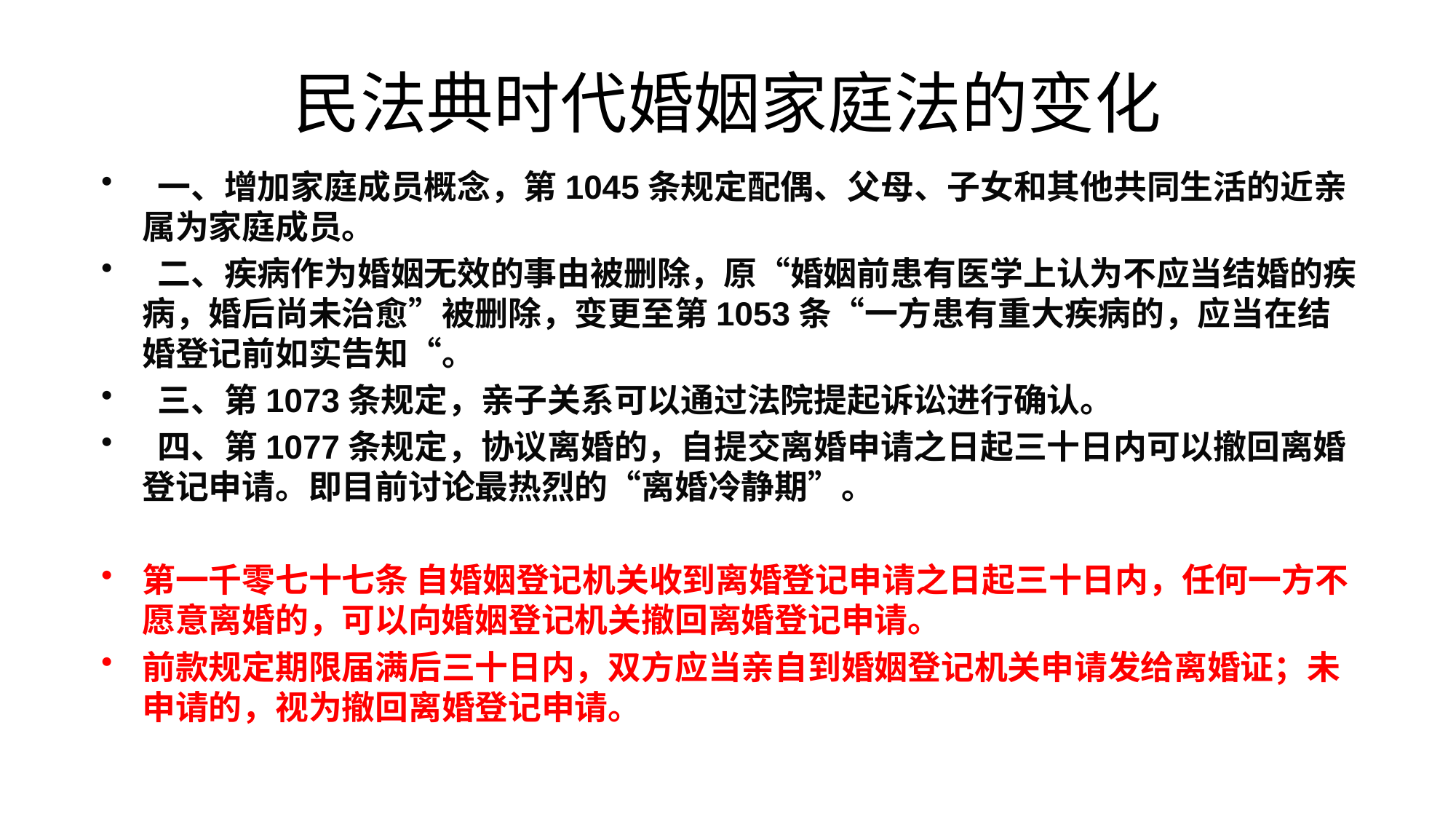

# 民法典时代婚姻家庭法的变化
 一、增加家庭成员概念，第1045条规定配偶、父母、子女和其他共同生活的近亲属为家庭成员。
 二、疾病作为婚姻无效的事由被删除，原“婚姻前患有医学上认为不应当结婚的疾病，婚后尚未治愈”被删除，变更至第1053条“一方患有重大疾病的，应当在结婚登记前如实告知“。
 三、第1073条规定，亲子关系可以通过法院提起诉讼进行确认。
 四、第1077条规定，协议离婚的，自提交离婚申请之日起三十日内可以撤回离婚登记申请。即目前讨论最热烈的“离婚冷静期”。

第一千零七十七条 自婚姻登记机关收到离婚登记申请之日起三十日内，任何一方不愿意离婚的，可以向婚姻登记机关撤回离婚登记申请。
前款规定期限届满后三十日内，双方应当亲自到婚姻登记机关申请发给离婚证；未申请的，视为撤回离婚登记申请。